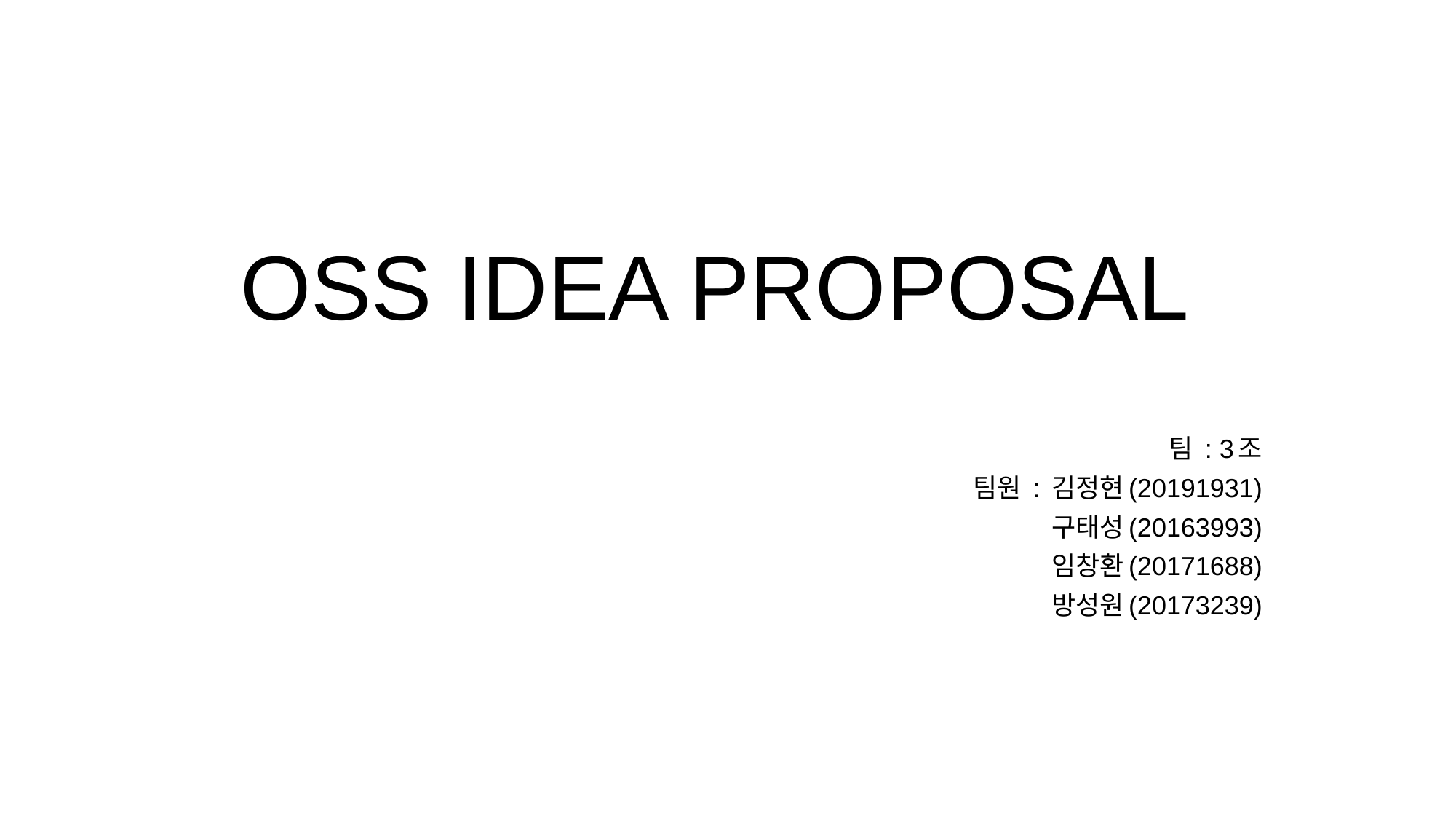

# OSS IDEA PROPOSAL
팀 : 3조
팀원 : 김정현(20191931)
구태성(20163993)
임창환(20171688)
방성원(20173239)